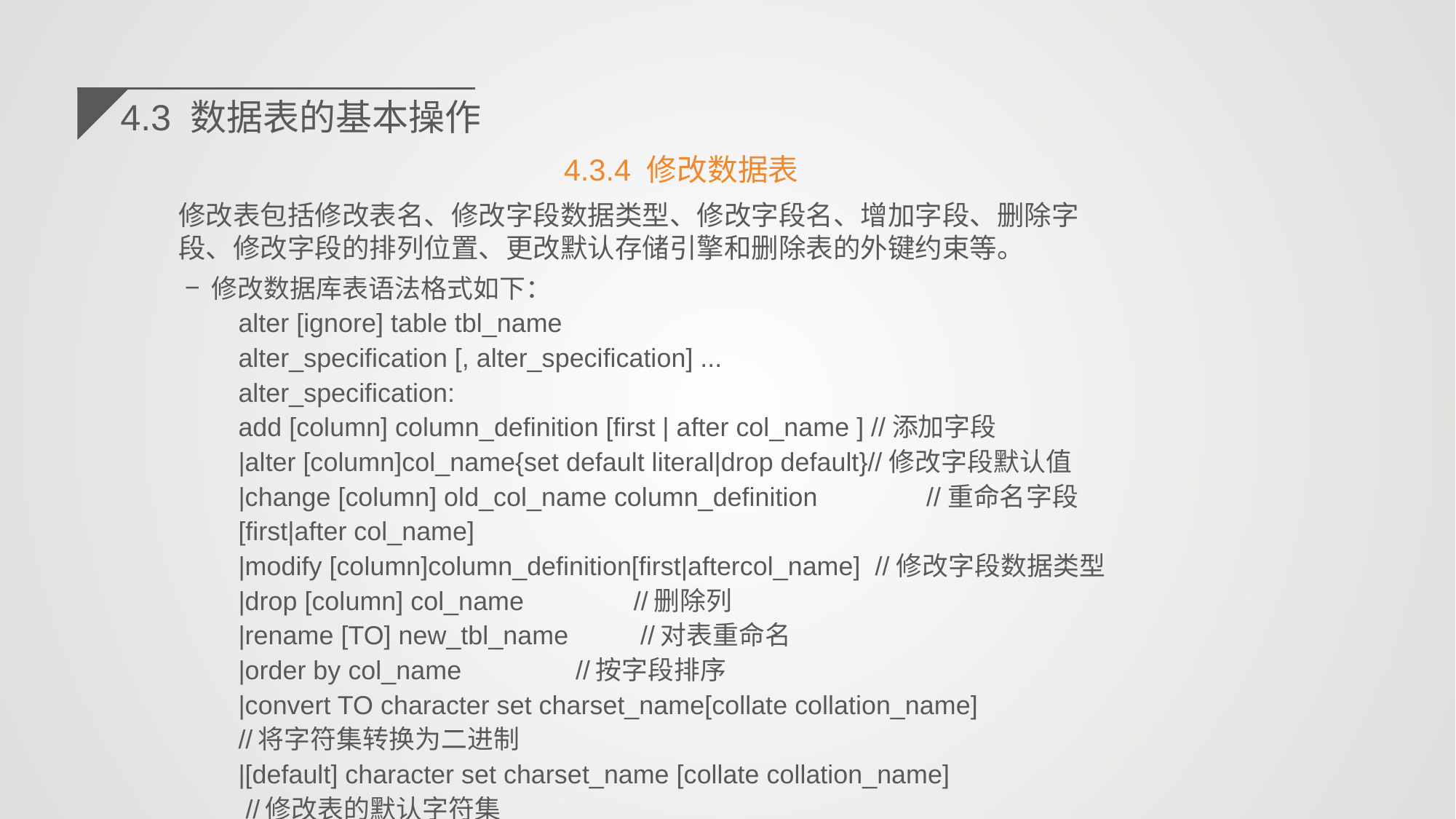

4.3 数据表的基本操作

4.3.4 修改数据表
修改表包括修改表名、修改字段数据类型、修改字段名、增加字段、删除字段、修改字段的排列位置、更改默认存储引擎和删除表的外键约束等。
修改数据库表语法格式如下：
alter [ignore] table tbl_name
alter_specification [, alter_specification] ...
alter_specification:
add [column] column_definition [first | after col_name ] //添加字段
|alter [column]col_name{set default literal|drop default}//修改字段默认值
|change [column] old_col_name column_definition               //重命名字段
[first|after col_name]
|modify [column]column_definition[first|aftercol_name]  //修改字段数据类型
|drop [column] col_name			            //删除列
|rename [TO] new_tbl_name			//对表重命名
|order by col_name			    //按字段排序
|convert TO character set charset_name[collate collation_name]
//将字符集转换为二进制
|[default] character set charset_name [collate collation_name]
 //修改表的默认字符集